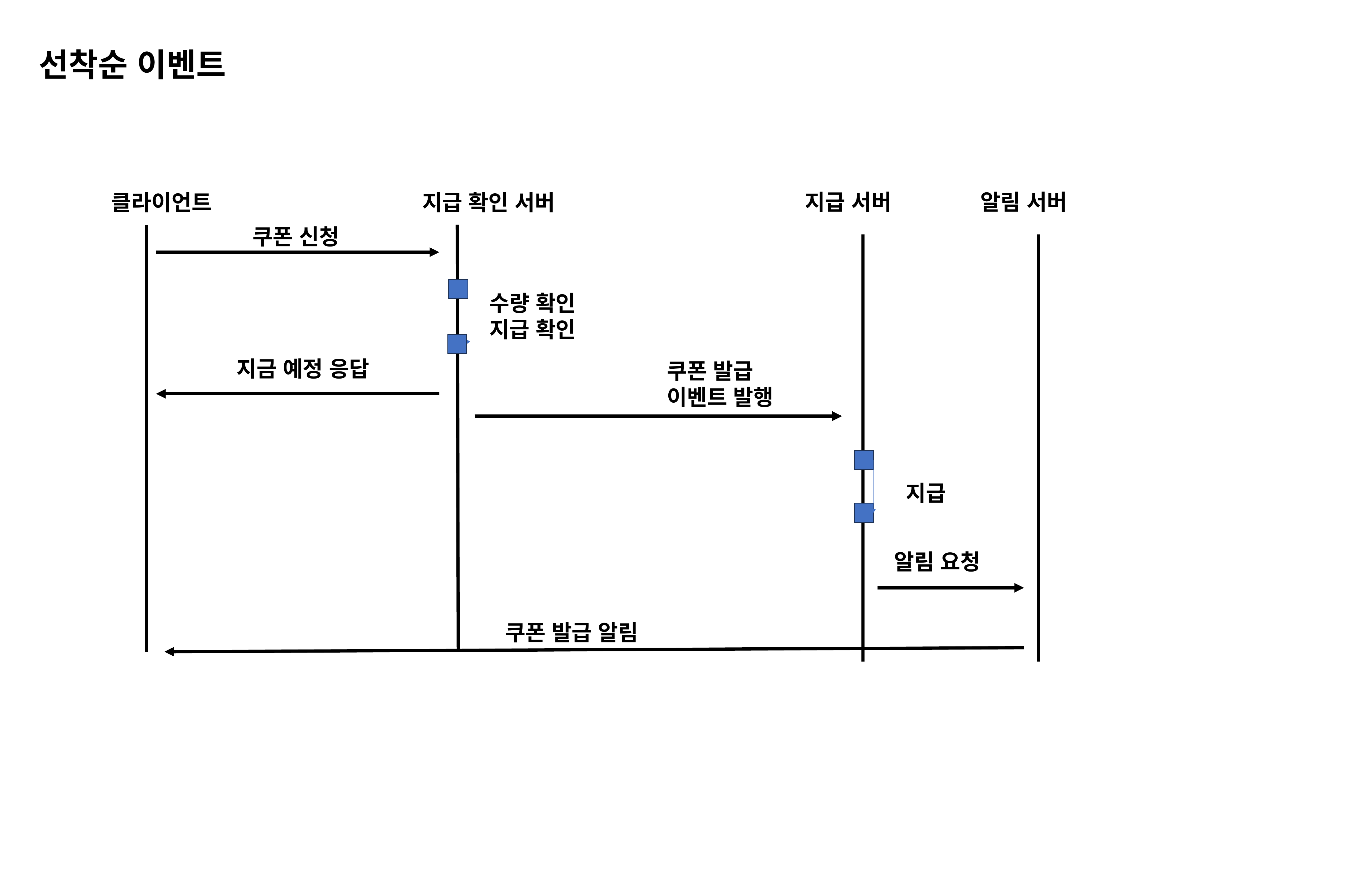

선착순 이벤트
지급 서버
알림 서버
클라이언트
지급 확인 서버
쿠폰 신청

수량 확인
지급 확인

지금 예정 응답
쿠폰 발급 이벤트 발행

지급

알림 요청
쿠폰 발급 알림